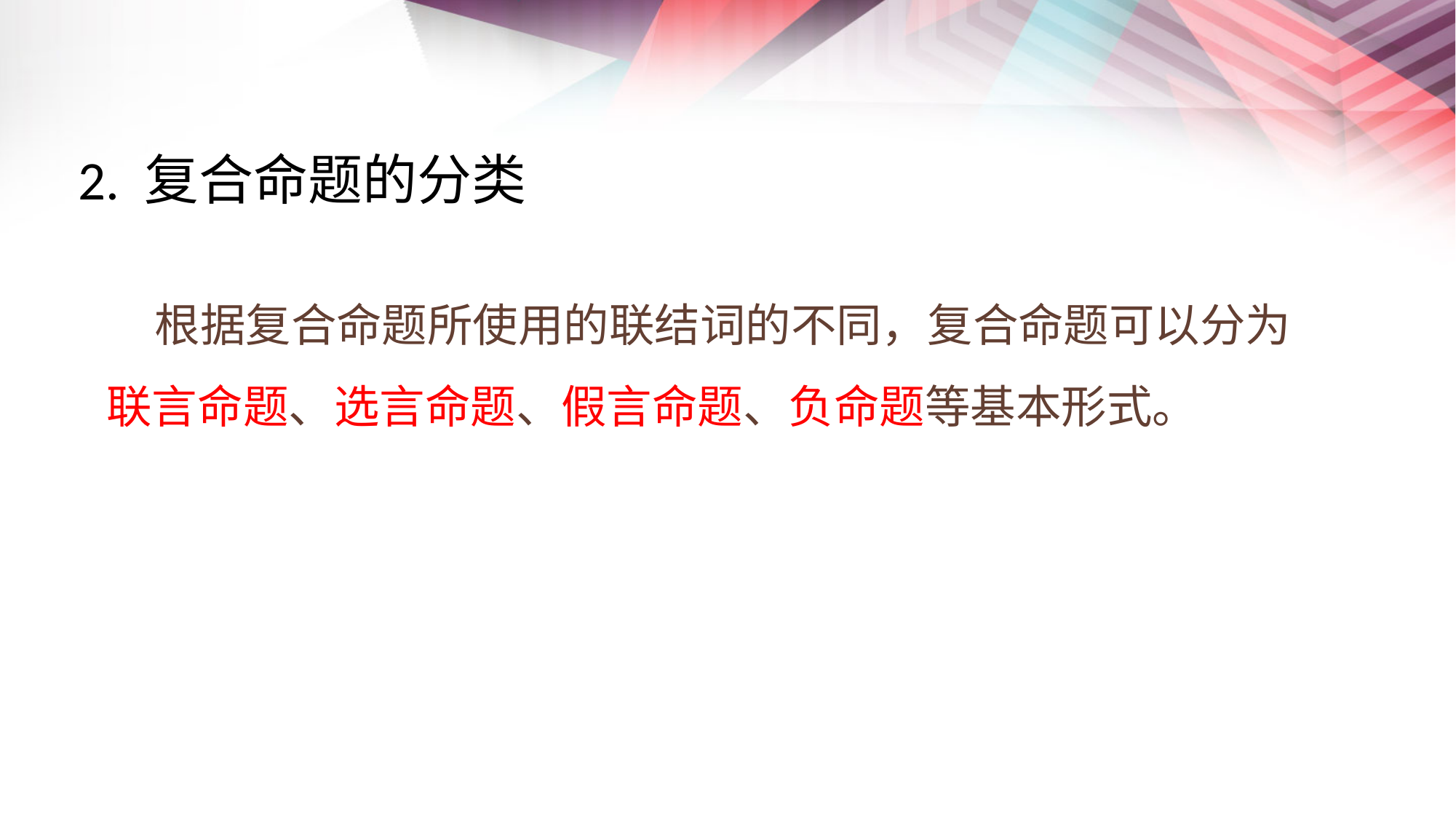

2. 复合命题的分类
    根据复合命题所使用的联结词的不同，复合命题可以分为联言命题、选言命题、假言命题、负命题等基本形式。